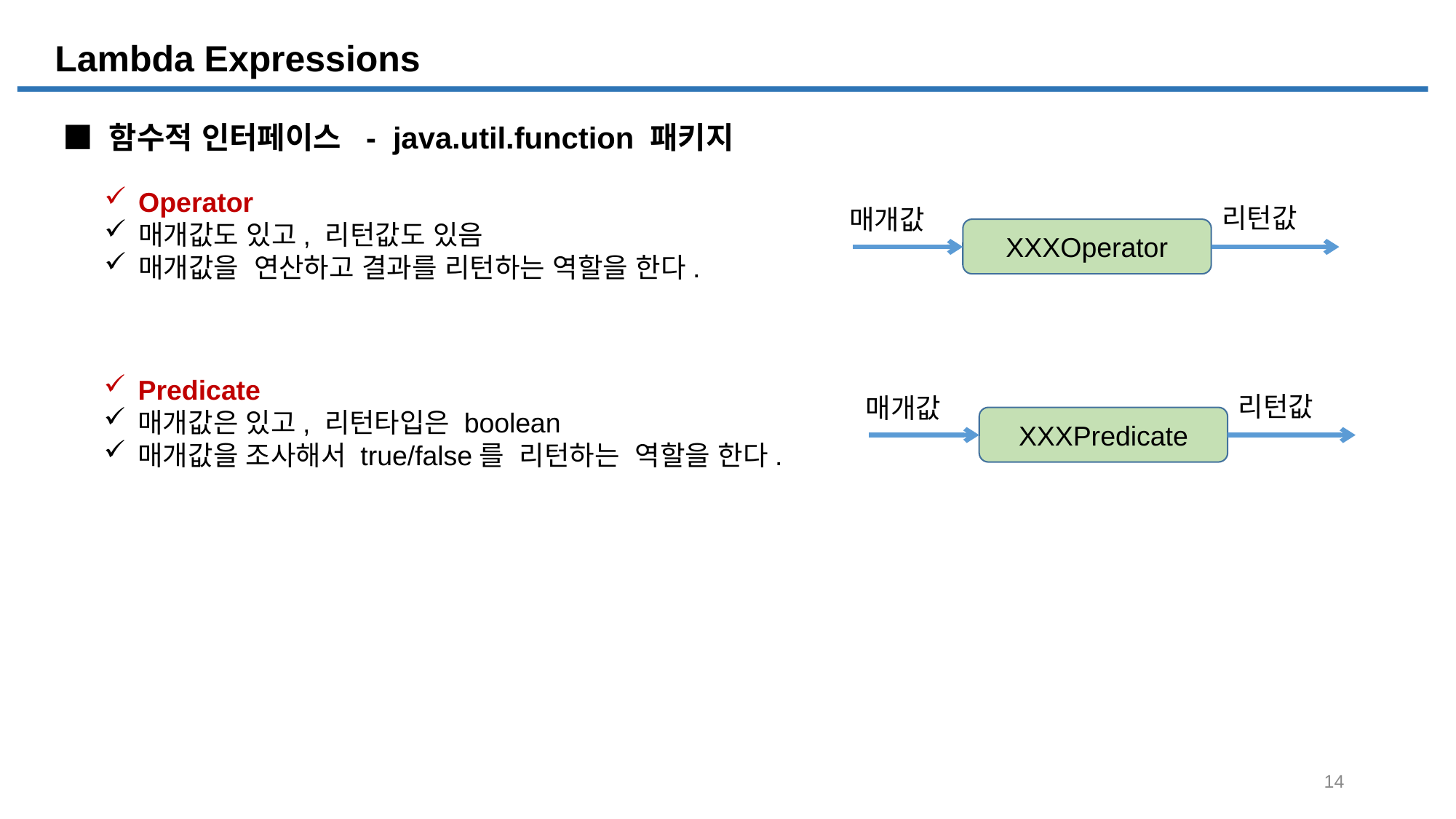

Lambda Expressions

■ 함수적 인터페이스  -  java.util.function 패키지
Operator
매개값도 있고, 리턴값도 있음
매개값을  연산하고 결과를 리턴하는 역할을 한다.
리턴값
매개값
XXXOperator
Predicate
매개값은 있고, 리턴타입은 boolean
매개값을 조사해서 true/false를  리턴하는  역할을 한다.
리턴값
매개값
XXXPredicate
14